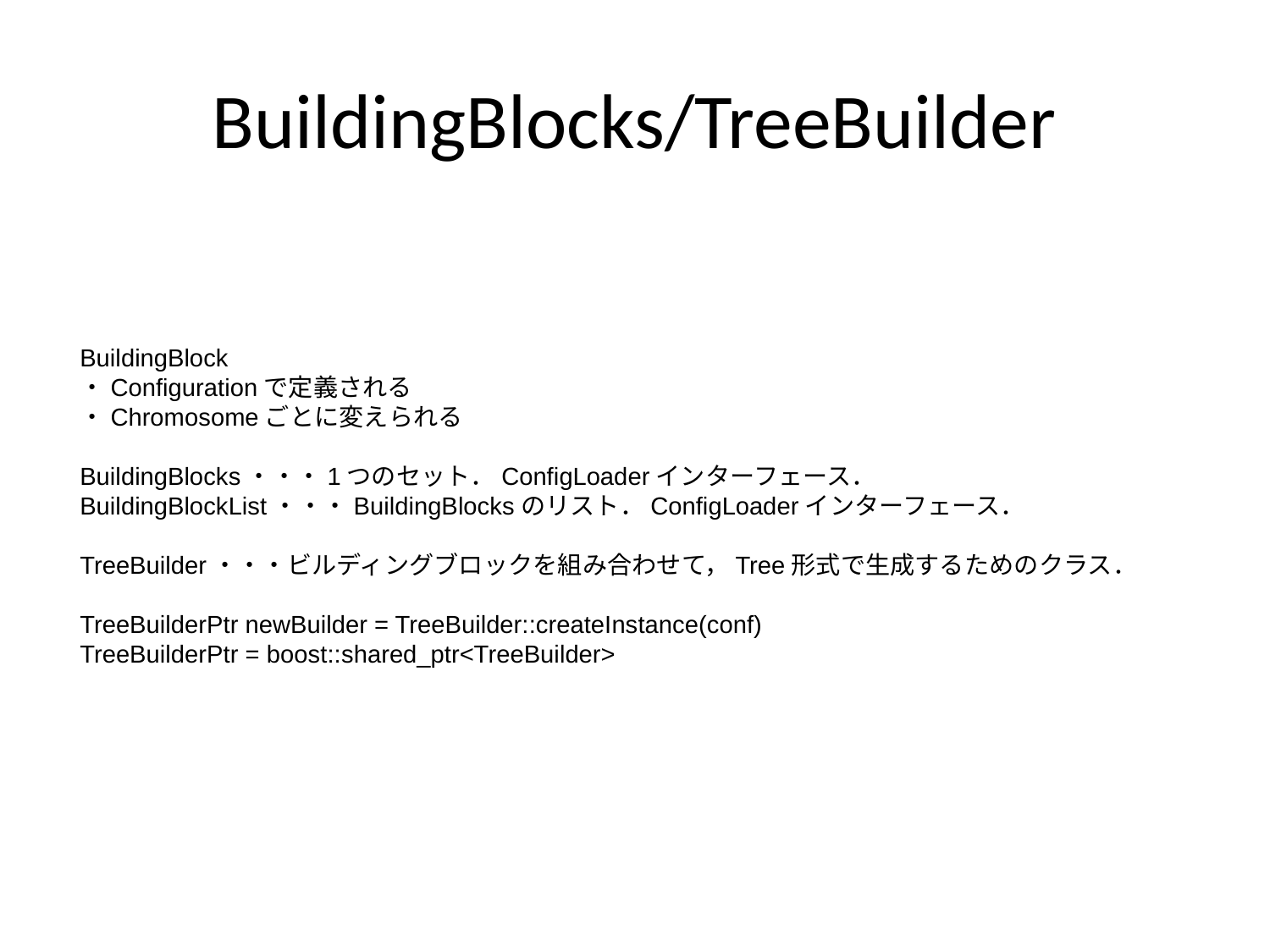

# BuildingBlocks/TreeBuilder
BuildingBlock
・Configurationで定義される
・Chromosomeごとに変えられる

BuildingBlocks・・・1つのセット．ConfigLoaderインターフェース．
BuildingBlockList・・・BuildingBlocksのリスト．ConfigLoaderインターフェース．

TreeBuilder・・・ビルディングブロックを組み合わせて，Tree形式で生成するためのクラス．

TreeBuilderPtr newBuilder = TreeBuilder::createInstance(conf)
TreeBuilderPtr = boost::shared_ptr<TreeBuilder>